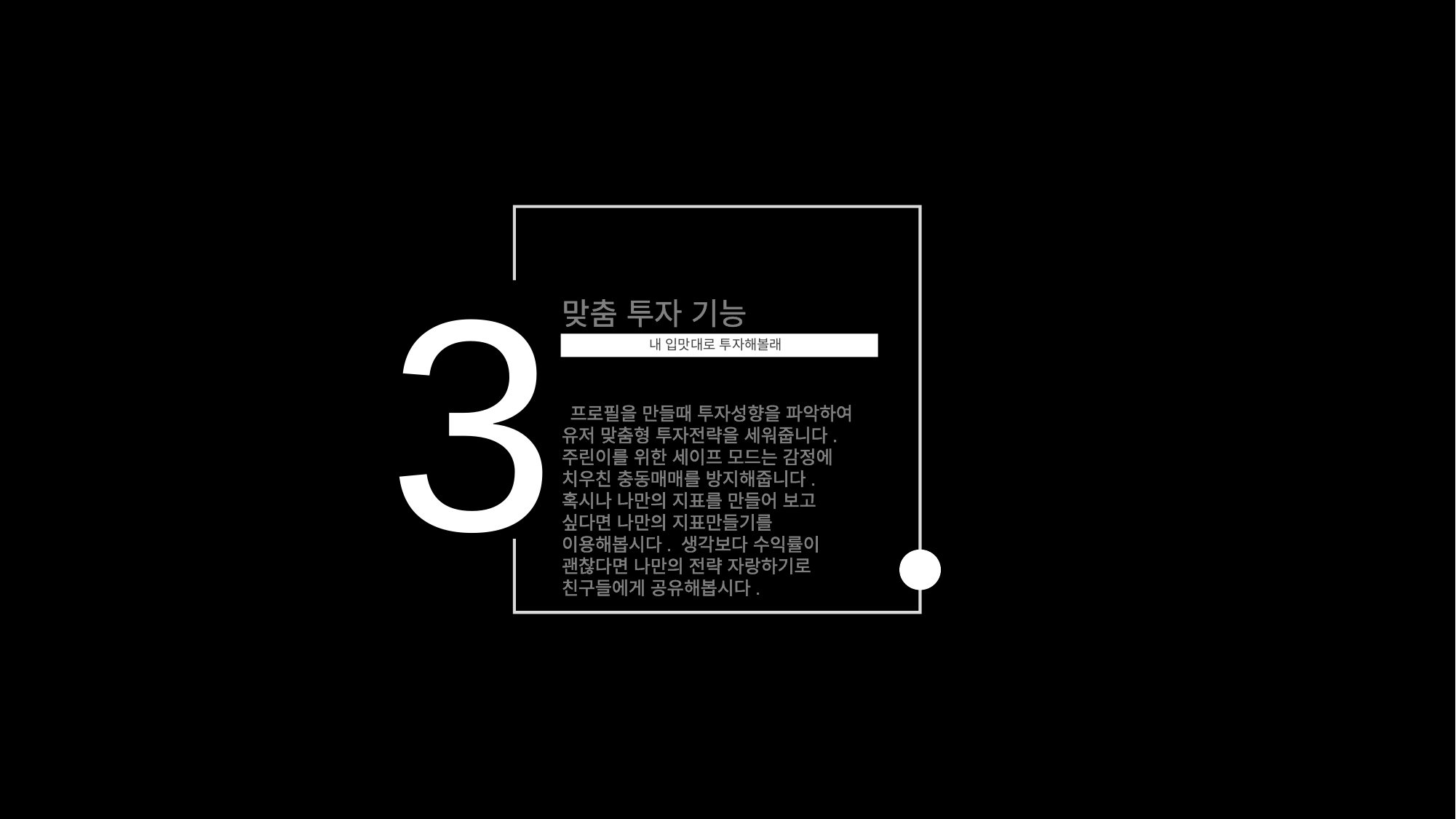

3

맞춤 투자 기능
내 입맛대로 투자해볼래

 프로필을 만들때 투자성향을 파악하여 유저 맞춤형 투자전략을 세워줍니다. 주린이를 위한 세이프 모드는 감정에 치우친 충동매매를 방지해줍니다. 혹시나 나만의 지표를 만들어 보고 싶다면 나만의 지표만들기를 이용해봅시다. 생각보다 수익률이 괜찮다면 나만의 전략 자랑하기로 친구들에게 공유해봅시다.